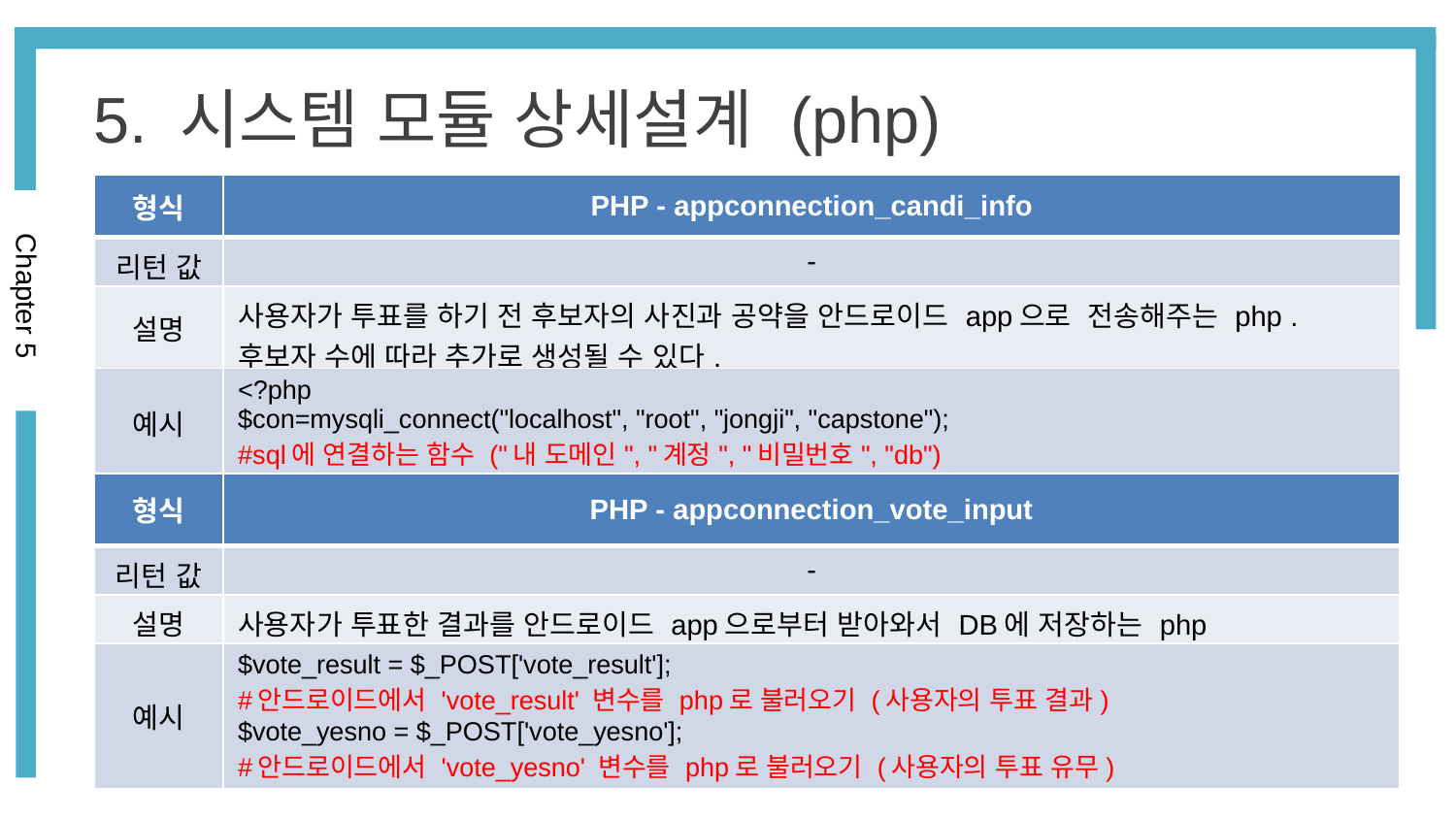

5. 시스템 모듈 상세설계 (php)

| 형식 | PHP - appconnection\_candi\_info |
| --- | --- |
| 리턴 값 | - |
| 설명 | 사용자가 투표를 하기 전 후보자의 사진과 공약을 안드로이드 app으로 전송해주는 php . 후보자 수에 따라 추가로 생성될 수 있다. |
| 예시 | <?php $con=mysqli\_connect("localhost", "root", "jongji", "capstone"); #sql에 연결하는 함수 ("내 도메인", "계정", "비밀번호", "db") |
Chapter 5

| 형식 | PHP - appconnection\_vote\_input |
| --- | --- |
| 리턴 값 | - |
| 설명 | 사용자가 투표한 결과를 안드로이드 app으로부터 받아와서 DB에 저장하는 php |
| 예시 | $vote\_result = $\_POST['vote\_result']; #안드로이드에서 'vote\_result' 변수를 php로 불러오기 (사용자의 투표 결과) $vote\_yesno = $\_POST['vote\_yesno']; #안드로이드에서 'vote\_yesno' 변수를 php로 불러오기 (사용자의 투표 유무) |